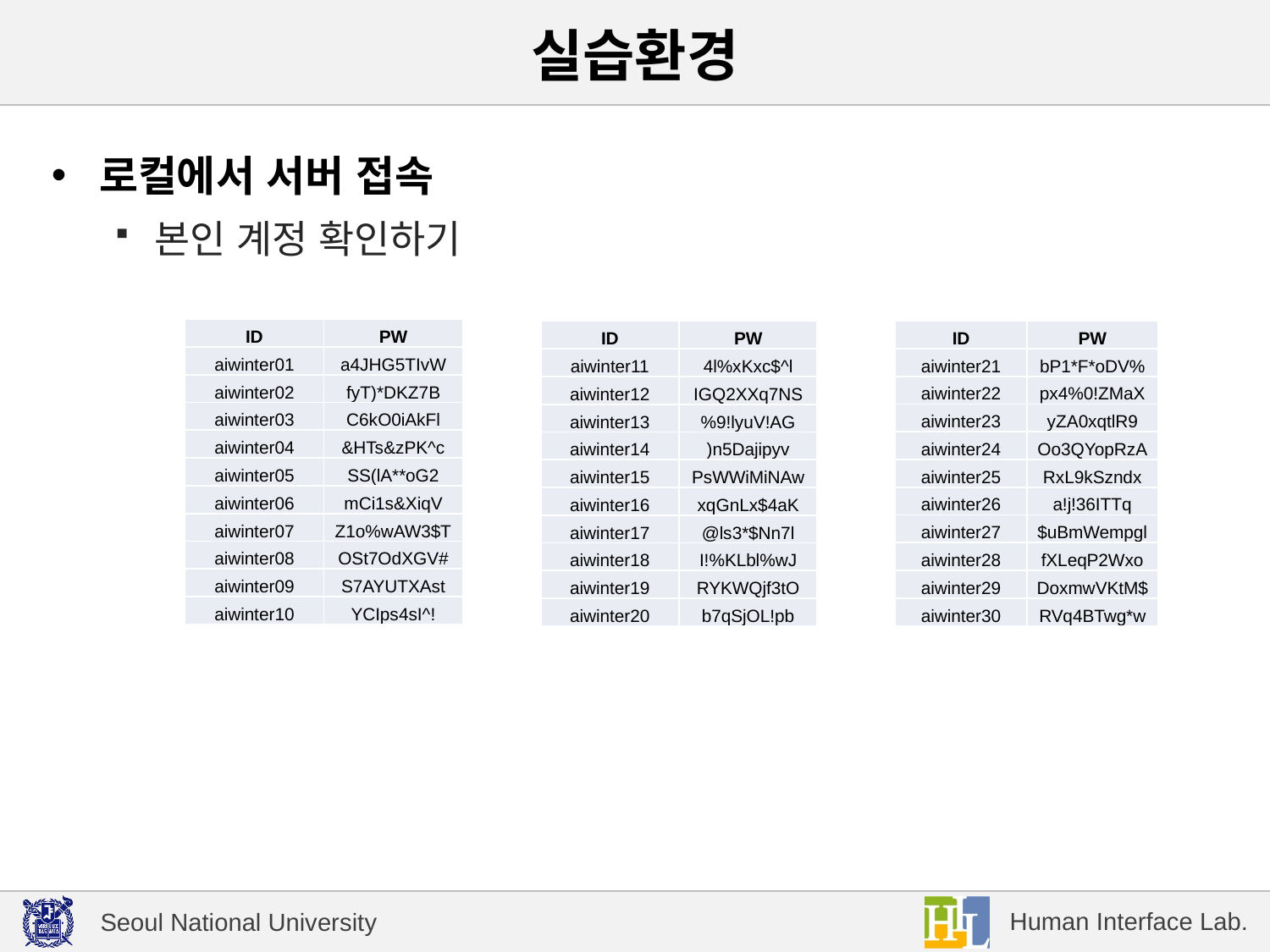

# 실습환경
로컬에서 서버 접속
본인 계정 확인하기

| ID | PW |
| --- | --- |
| aiwinter01 | a4JHG5TIvW |
| aiwinter02 | fyT)\*DKZ7B |
| aiwinter03 | C6kO0iAkFl |
| aiwinter04 | &HTs&zPK^c |
| aiwinter05 | SS(lA\*\*oG2 |
| aiwinter06 | mCi1s&XiqV |
| aiwinter07 | Z1o%wAW3$T |
| aiwinter08 | OSt7OdXGV# |
| aiwinter09 | S7AYUTXAst |
| aiwinter10 | YCIps4sI^! |
| ID | PW |
| --- | --- |
| aiwinter21 | bP1\*F\*oDV% |
| aiwinter22 | px4%0!ZMaX |
| aiwinter23 | yZA0xqtlR9 |
| aiwinter24 | Oo3QYopRzA |
| aiwinter25 | RxL9kSzndx |
| aiwinter26 | a!j!36ITTq |
| aiwinter27 | $uBmWempgl |
| aiwinter28 | fXLeqP2Wxo |
| aiwinter29 | DoxmwVKtM$ |
| aiwinter30 | RVq4BTwg\*w |
| ID | PW |
| --- | --- |
| aiwinter11 | 4l%xKxc$^l |
| aiwinter12 | IGQ2XXq7NS |
| aiwinter13 | %9!lyuV!AG |
| aiwinter14 | )n5Dajipyv |
| aiwinter15 | PsWWiMiNAw |
| aiwinter16 | xqGnLx$4aK |
| aiwinter17 | @ls3\*$Nn7l |
| aiwinter18 | I!%KLbl%wJ |
| aiwinter19 | RYKWQjf3tO |
| aiwinter20 | b7qSjOL!pb |